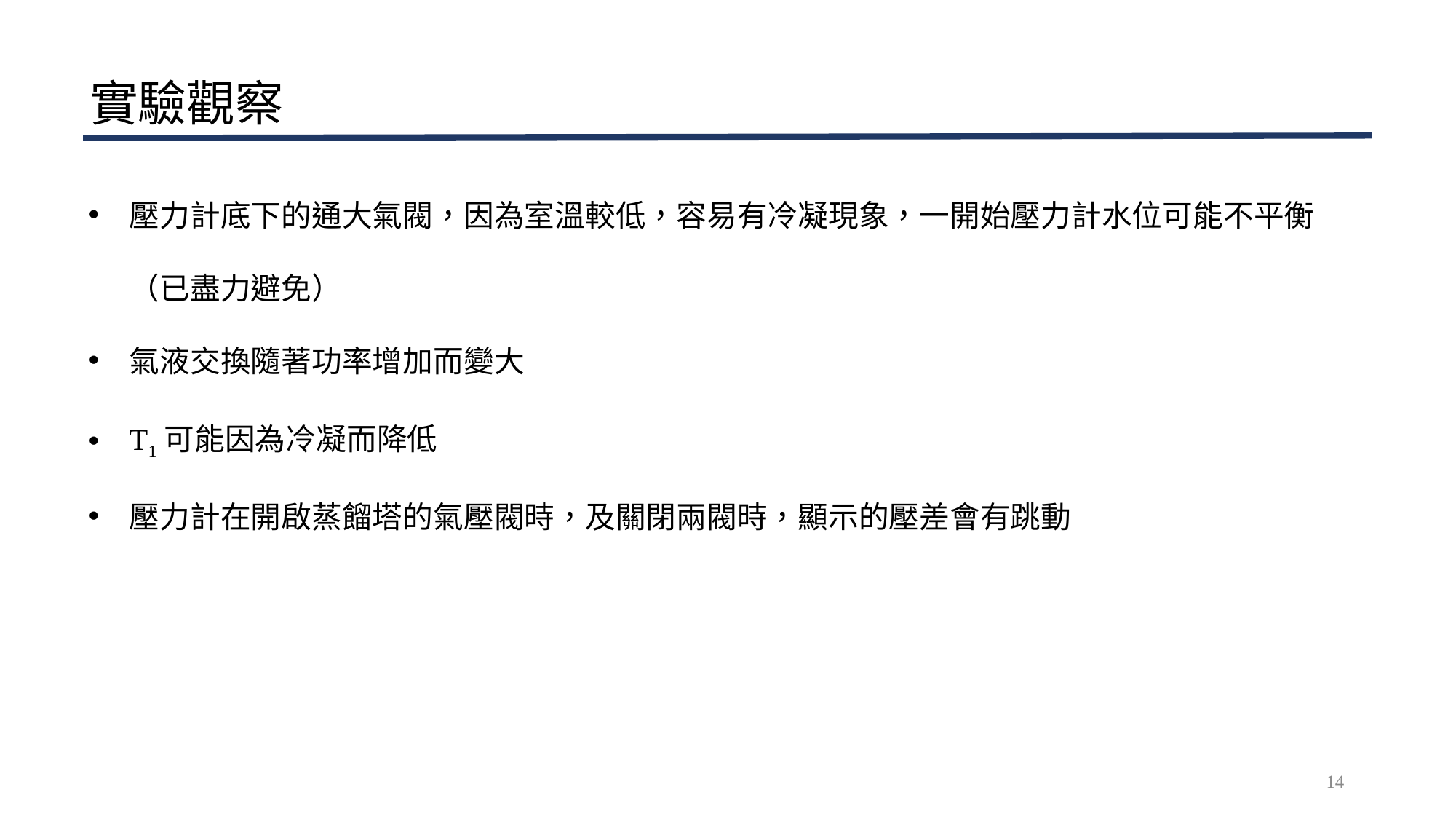

實驗觀察
壓力計底下的通大氣閥，因為室溫較低，容易有冷凝現象，一開始壓力計水位可能不平衡（已盡力避免）
氣液交換隨著功率增加而變大
T1可能因為冷凝而降低
壓力計在開啟蒸餾塔的氣壓閥時，及關閉兩閥時，顯示的壓差會有跳動

14